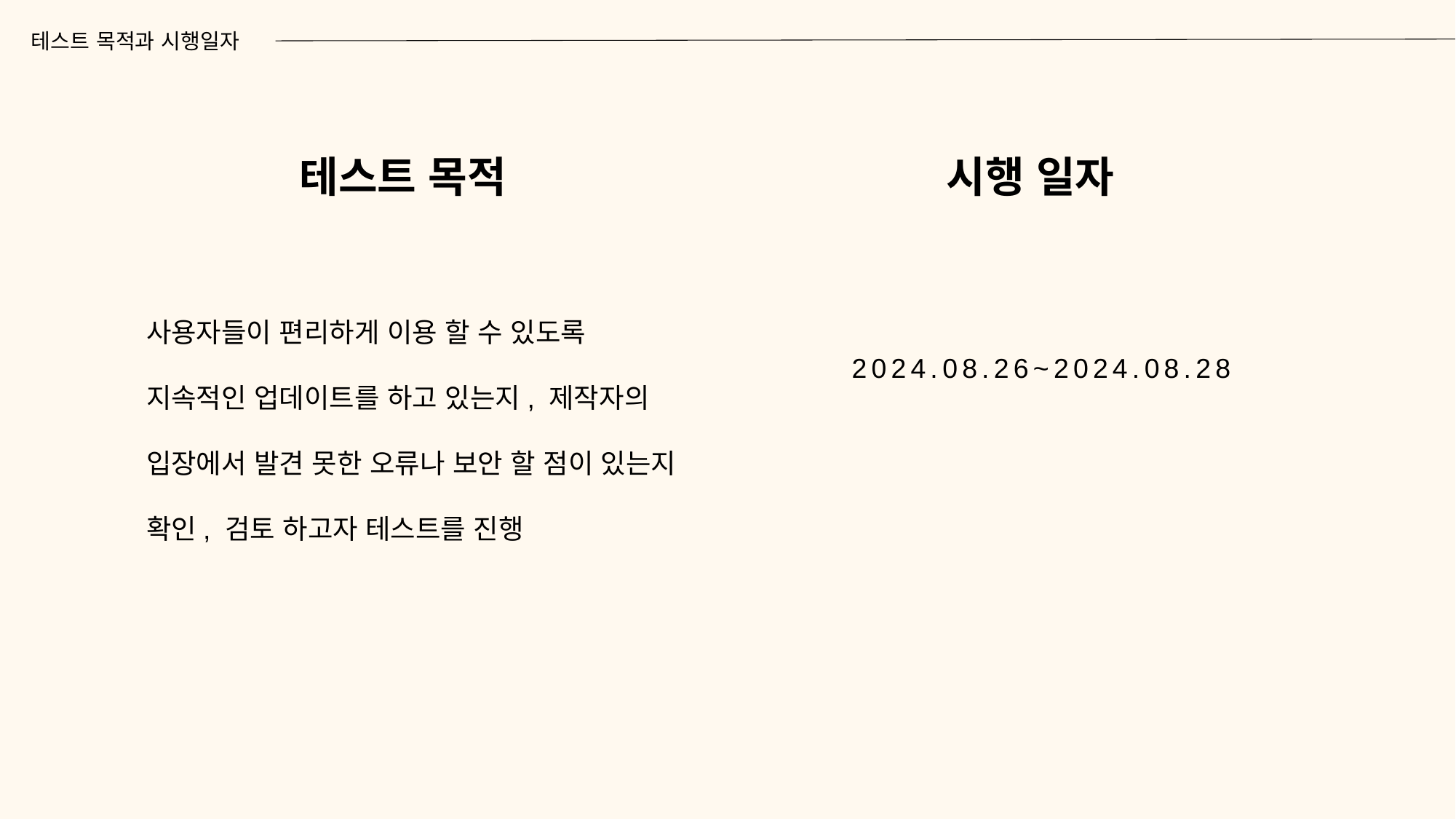

테스트 목적과 시행일자
테스트 목적
시행 일자
사용자들이 편리하게 이용 할 수 있도록 지속적인 업데이트를 하고 있는지, 제작자의 입장에서 발견 못한 오류나 보안 할 점이 있는지 확인, 검토 하고자 테스트를 진행
2024.08.26~2024.08.28